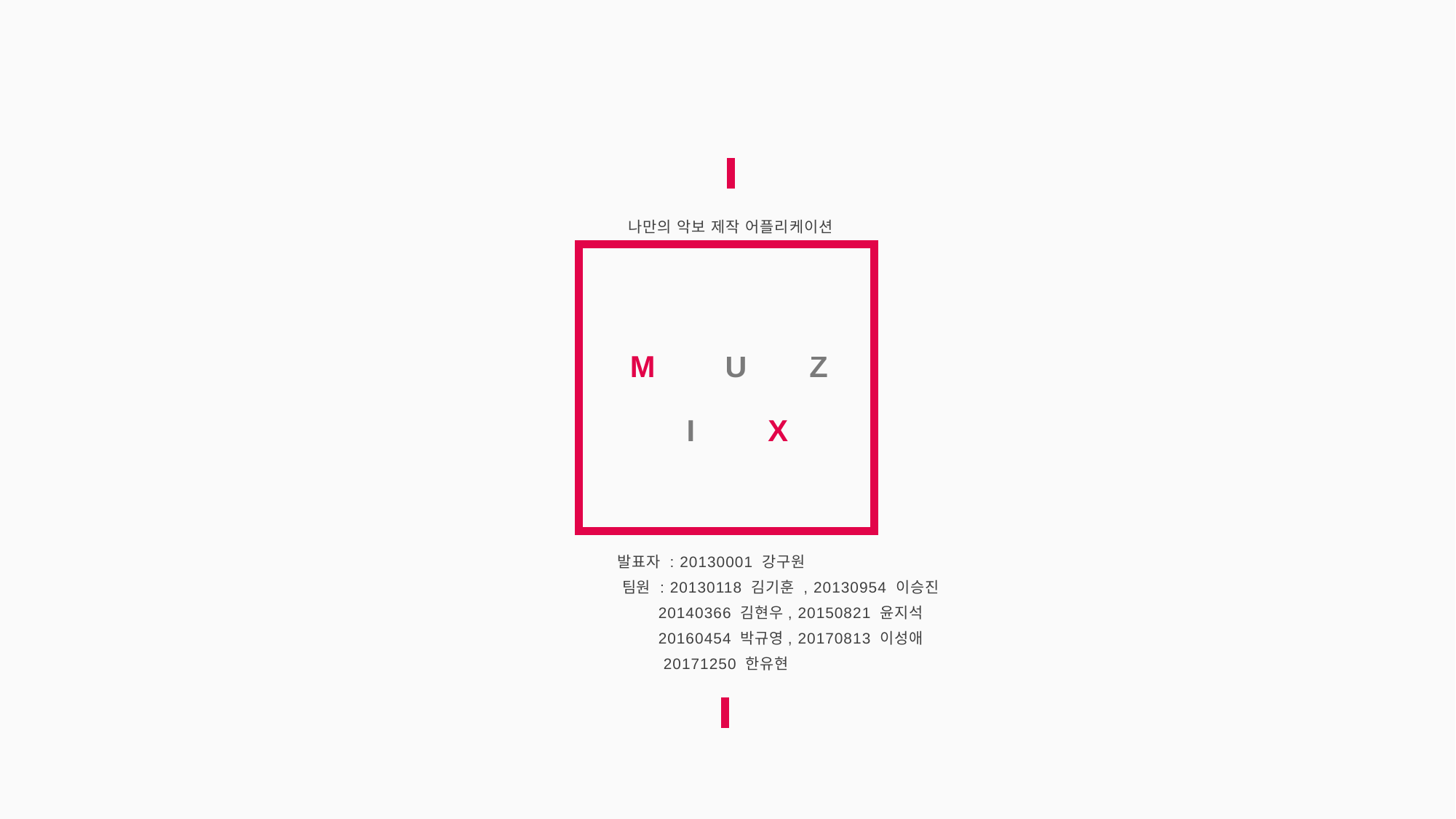

나만의 악보 제작 어플리케이션

M
U
Z
I
X

발표자 : 20130001 강구원
                 팀원 : 20130118 김기훈 , 20130954 이승진
          	20140366 김현우, 20150821 윤지석
          	20160454 박규영, 20170813 이성애
         20171250 한유현